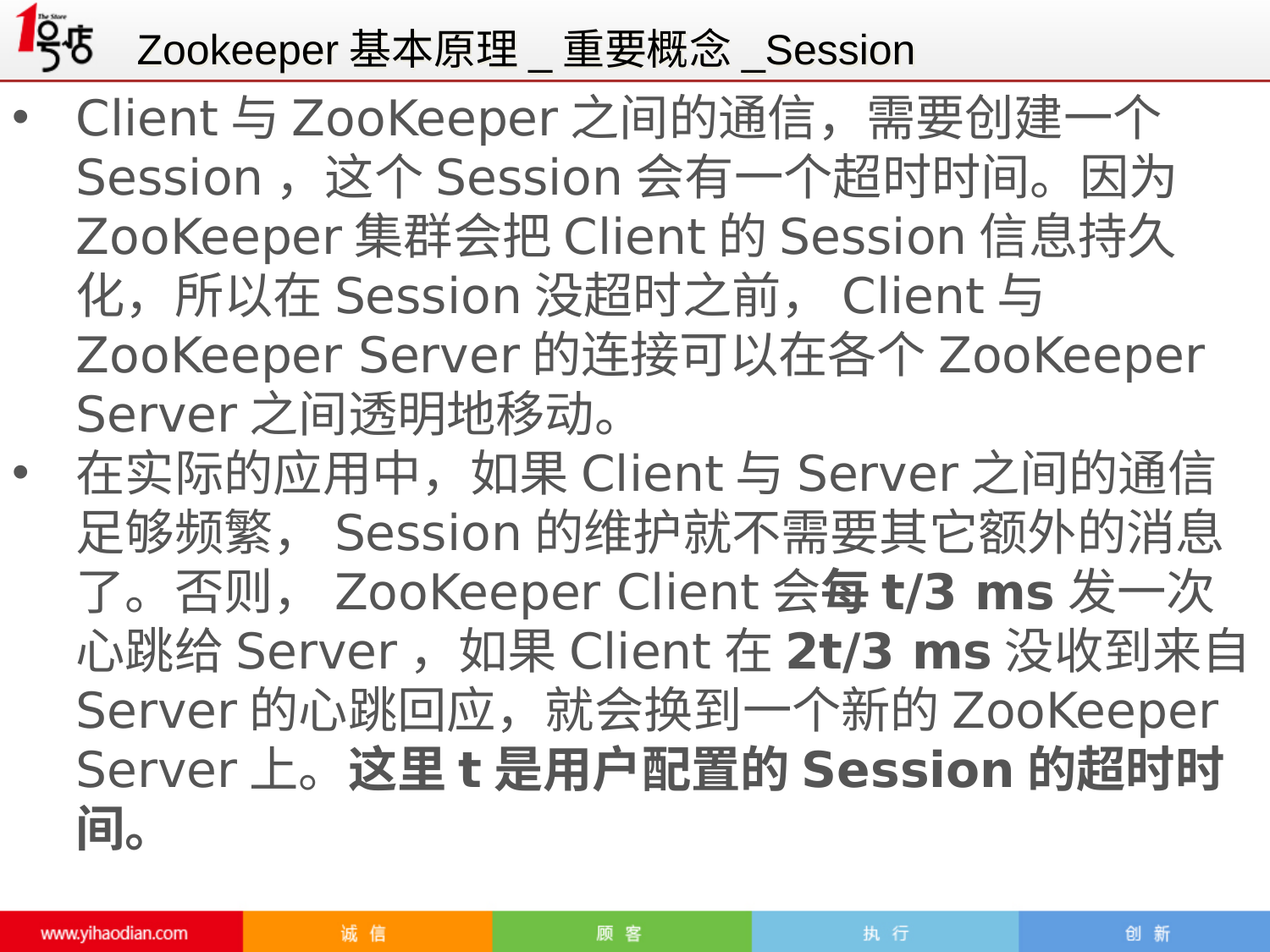

Zookeeper基本原理_重要概念_Session
Client与ZooKeeper之间的通信，需要创建一个Session，这个Session会有一个超时时间。因为ZooKeeper集群会把Client的Session信息持久化，所以在Session没超时之前，Client与ZooKeeper Server的连接可以在各个ZooKeeper Server之间透明地移动。
在实际的应用中，如果Client与Server之间的通信足够频繁，Session的维护就不需要其它额外的消息了。否则，ZooKeeper Client会每t/3 ms发一次心跳给Server，如果Client在2t/3 ms没收到来自Server的心跳回应，就会换到一个新的ZooKeeper Server上。这里t是用户配置的Session的超时时间。